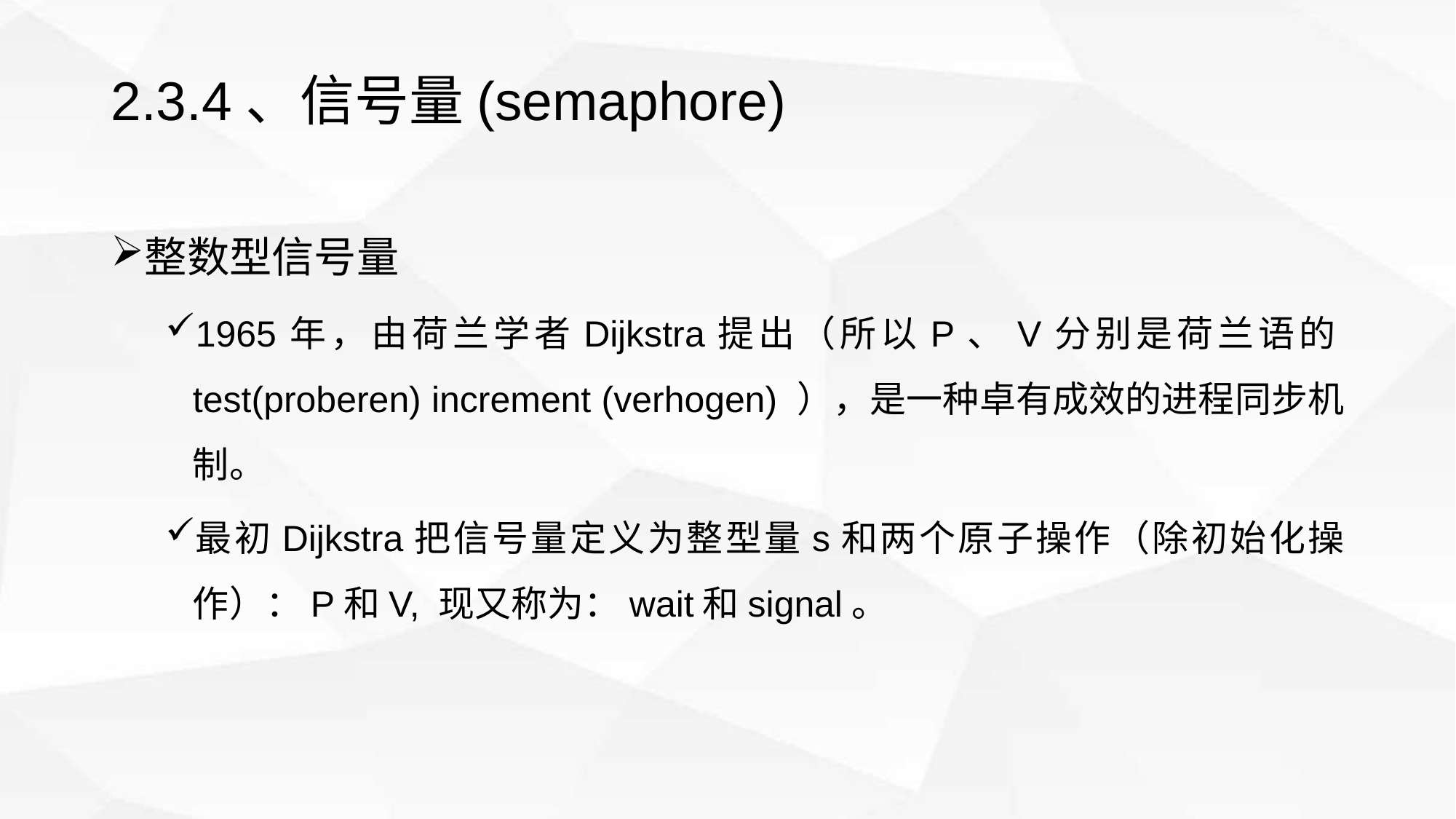

# 2.3.4、信号量(semaphore)
整数型信号量
1965年，由荷兰学者Dijkstra提出（所以P、V分别是荷兰语的test(proberen) increment (verhogen) ），是一种卓有成效的进程同步机制。
最初Dijkstra把信号量定义为整型量s和两个原子操作（除初始化操作）：P和V, 现又称为：wait和signal。